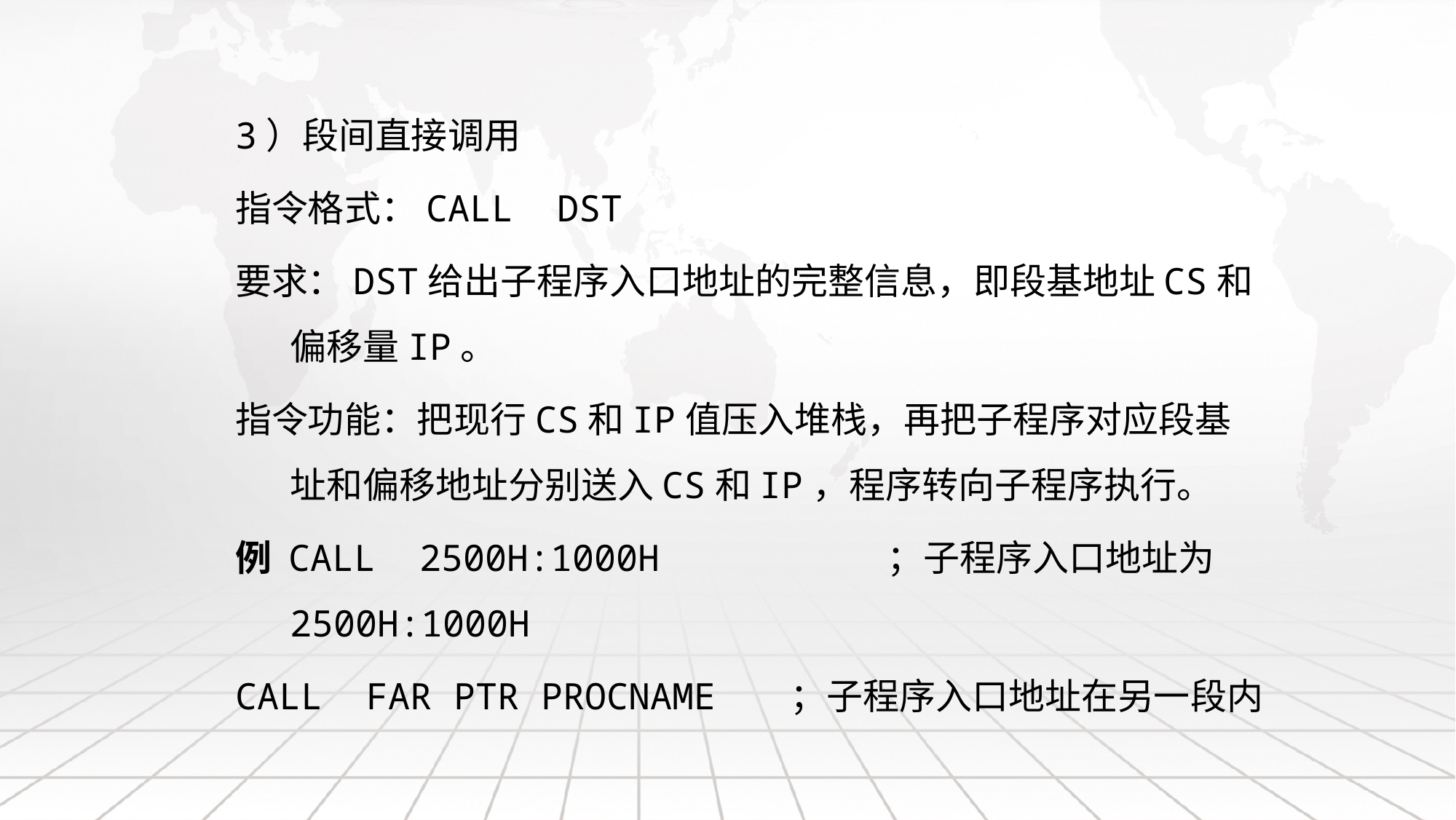

3）段间直接调用
指令格式：CALL  DST
要求：DST给出子程序入口地址的完整信息，即段基地址CS和偏移量IP。
指令功能：把现行CS和IP值压入堆栈，再把子程序对应段基址和偏移地址分别送入CS和IP，程序转向子程序执行。
例 CALL  2500H:1000H          ；子程序入口地址为2500H:1000H
CALL  FAR PTR PROCNAME   ；子程序入口地址在另一段内